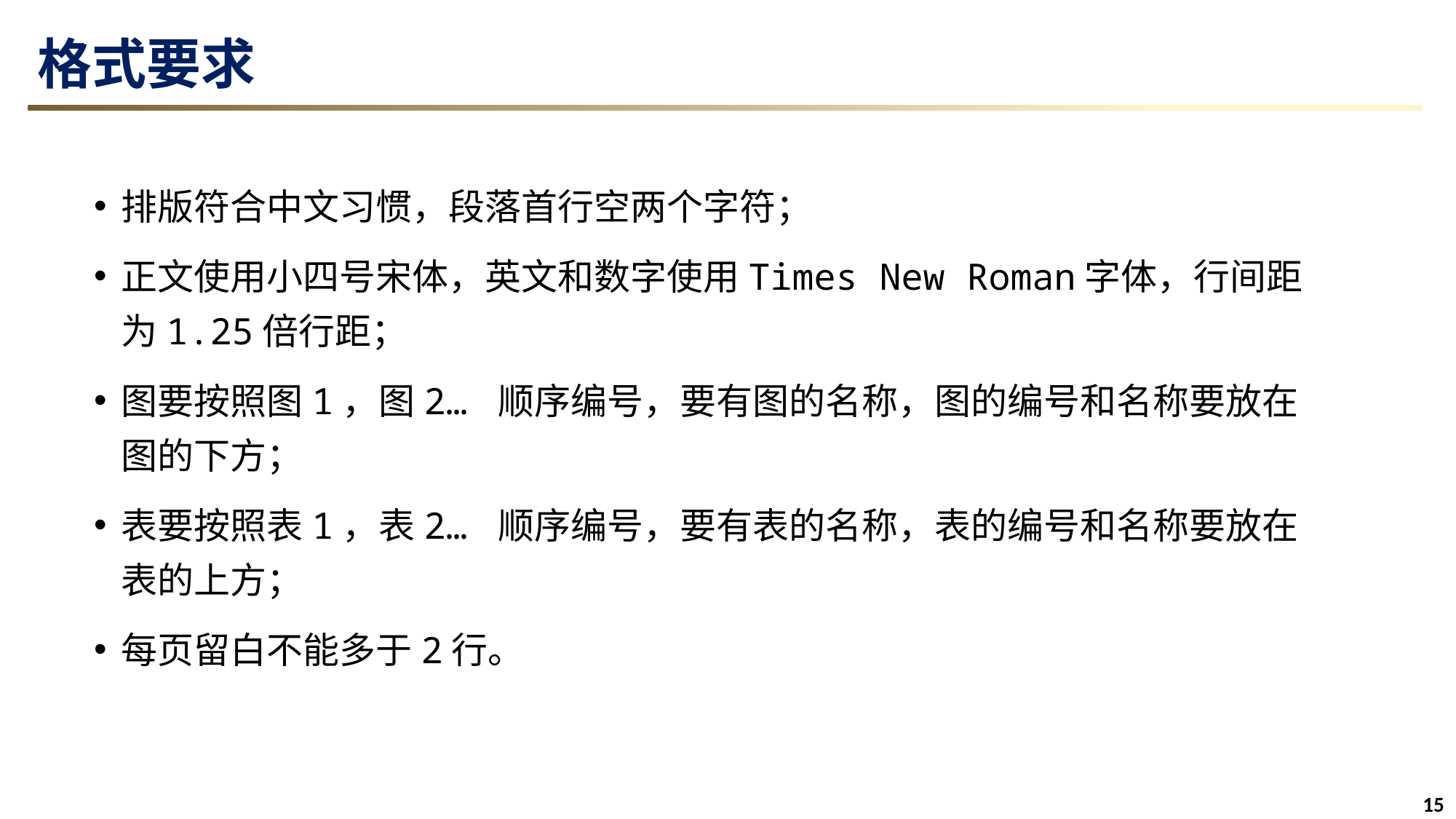

# 格式要求
排版符合中文习惯，段落首行空两个字符；
正文使用小四号宋体，英文和数字使用Times New Roman字体，行间距为1.25倍行距；
图要按照图1，图2… 顺序编号，要有图的名称，图的编号和名称要放在图的下方；
表要按照表1，表2… 顺序编号，要有表的名称，表的编号和名称要放在表的上方；
每页留白不能多于2行。

15